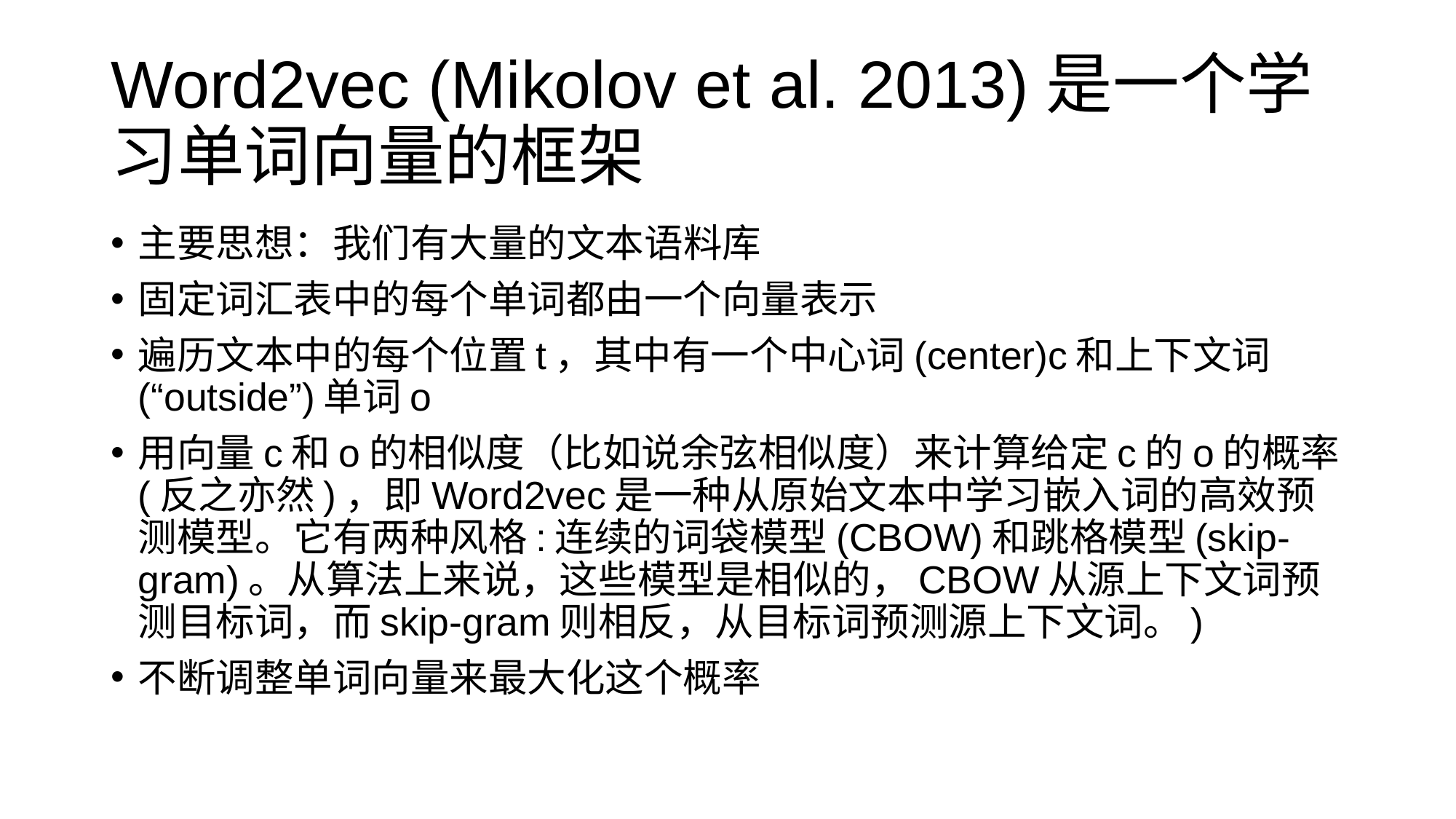

# Word2vec (Mikolov et al. 2013)是一个学习单词向量的框架
主要思想：我们有大量的文本语料库
固定词汇表中的每个单词都由一个向量表示
遍历文本中的每个位置t，其中有一个中心词(center)c和上下文词(“outside”)单词o
用向量c和o的相似度（比如说余弦相似度）来计算给定c的o的概率(反之亦然)，即Word2vec是一种从原始文本中学习嵌入词的高效预测模型。它有两种风格:连续的词袋模型(CBOW)和跳格模型(skip-gram)。从算法上来说，这些模型是相似的，CBOW从源上下文词预测目标词，而skip-gram则相反，从目标词预测源上下文词。)
不断调整单词向量来最大化这个概率